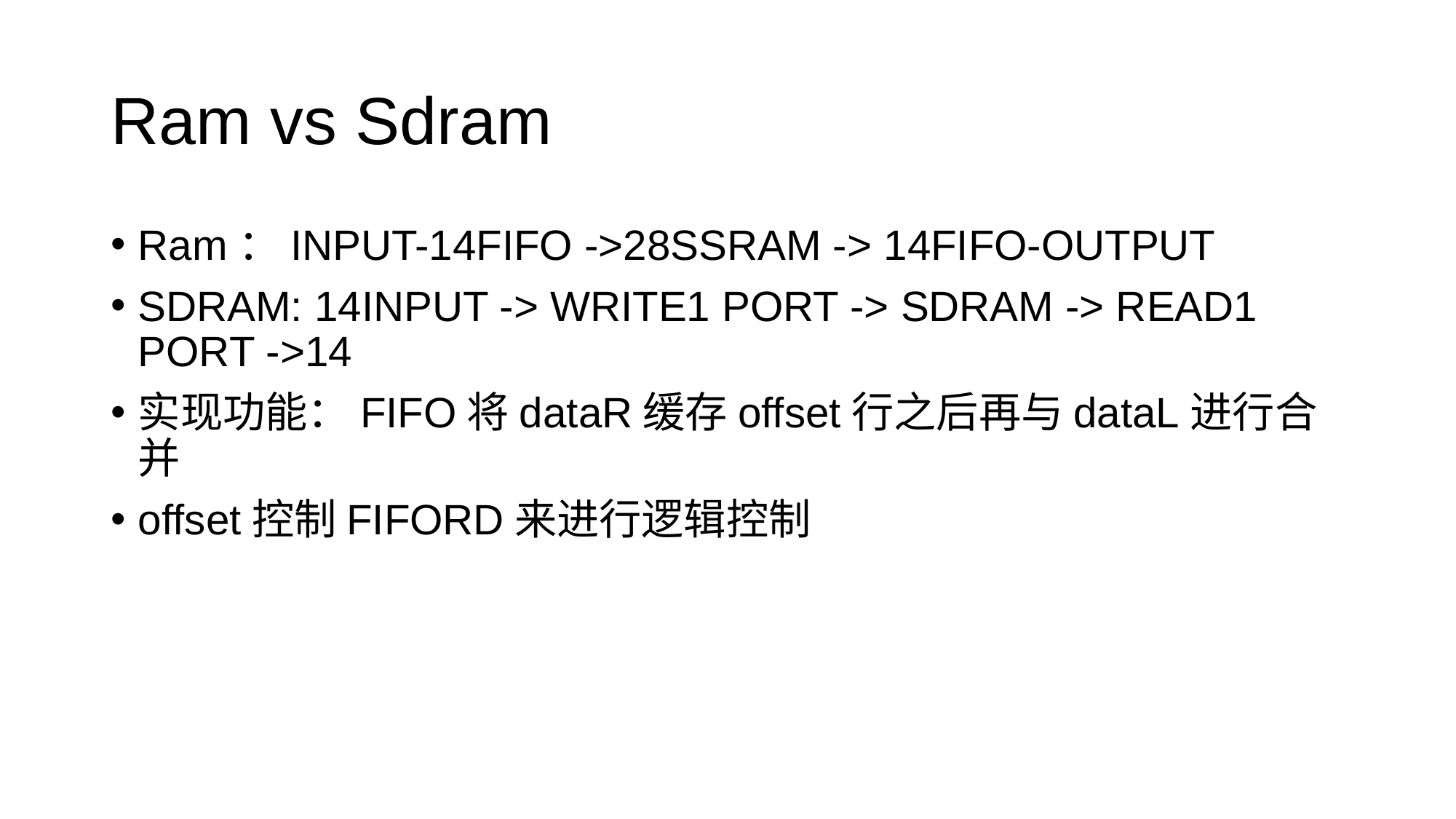

# Ram vs Sdram
Ram：INPUT-14FIFO ->28SSRAM -> 14FIFO-OUTPUT
SDRAM: 14INPUT -> WRITE1 PORT -> SDRAM -> READ1 PORT ->14
实现功能：FIFO将dataR缓存offset行之后再与dataL进行合并
offset控制FIFORD来进行逻辑控制